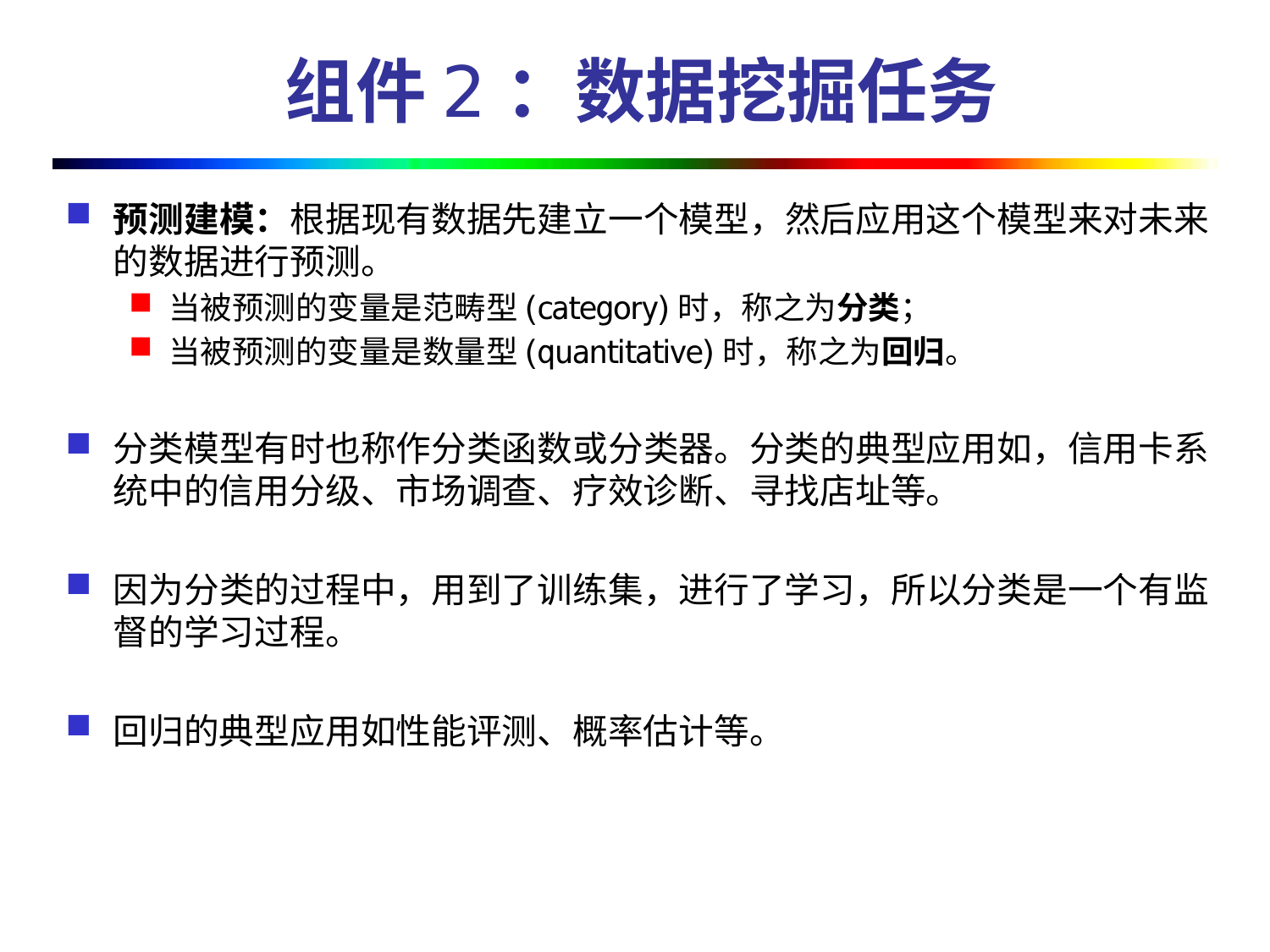

# 组件2：数据挖掘任务
预测建模：根据现有数据先建立一个模型，然后应用这个模型来对未来的数据进行预测。
当被预测的变量是范畴型(category)时，称之为分类；
当被预测的变量是数量型(quantitative)时，称之为回归。

分类模型有时也称作分类函数或分类器。分类的典型应用如，信用卡系统中的信用分级、市场调查、疗效诊断、寻找店址等。

因为分类的过程中，用到了训练集，进行了学习，所以分类是一个有监督的学习过程。

回归的典型应用如性能评测、概率估计等。